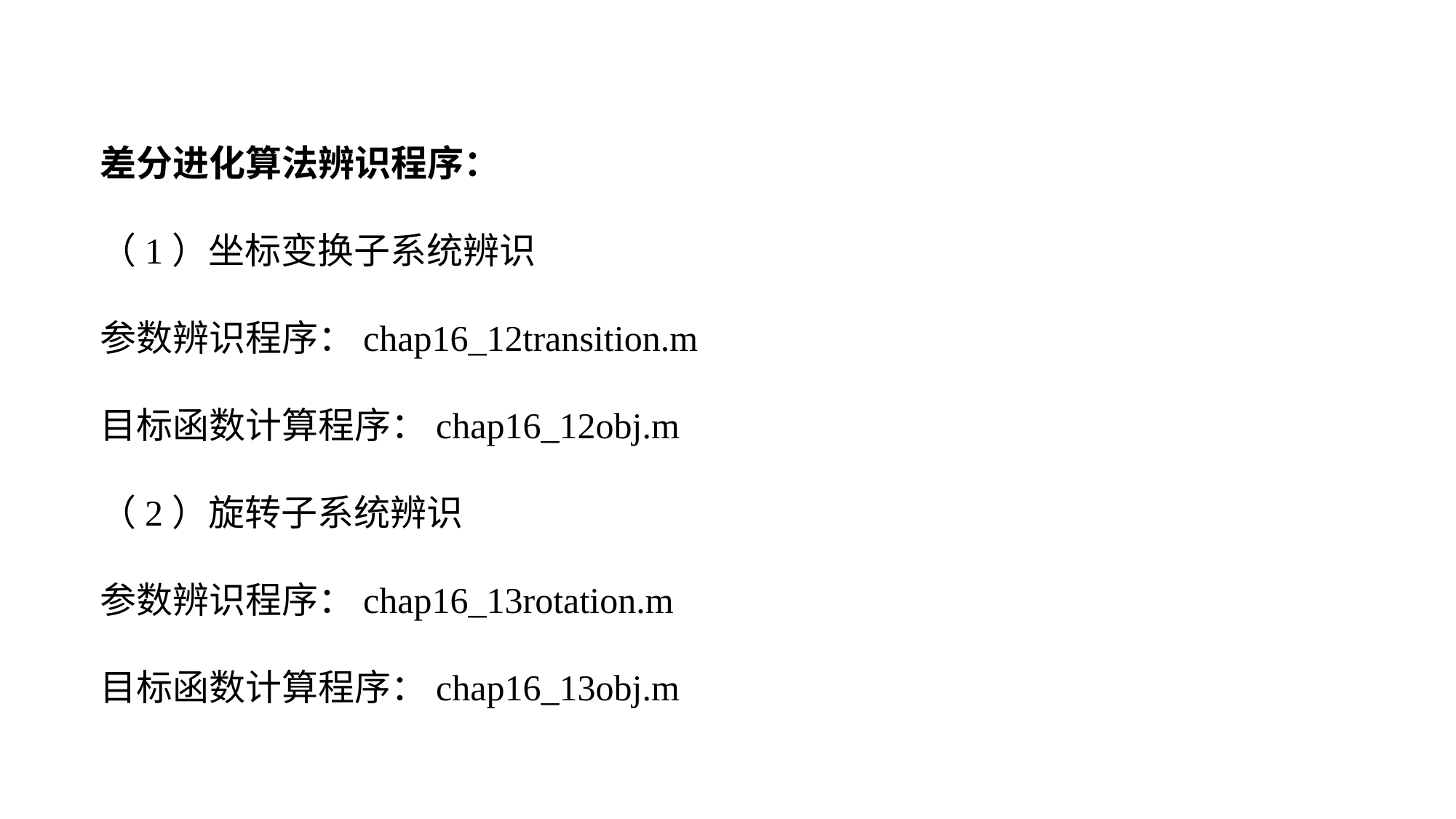

差分进化算法辨识程序：
（1）坐标变换子系统辨识
参数辨识程序：chap16_12transition.m
目标函数计算程序：chap16_12obj.m
（2）旋转子系统辨识
参数辨识程序：chap16_13rotation.m
目标函数计算程序：chap16_13obj.m